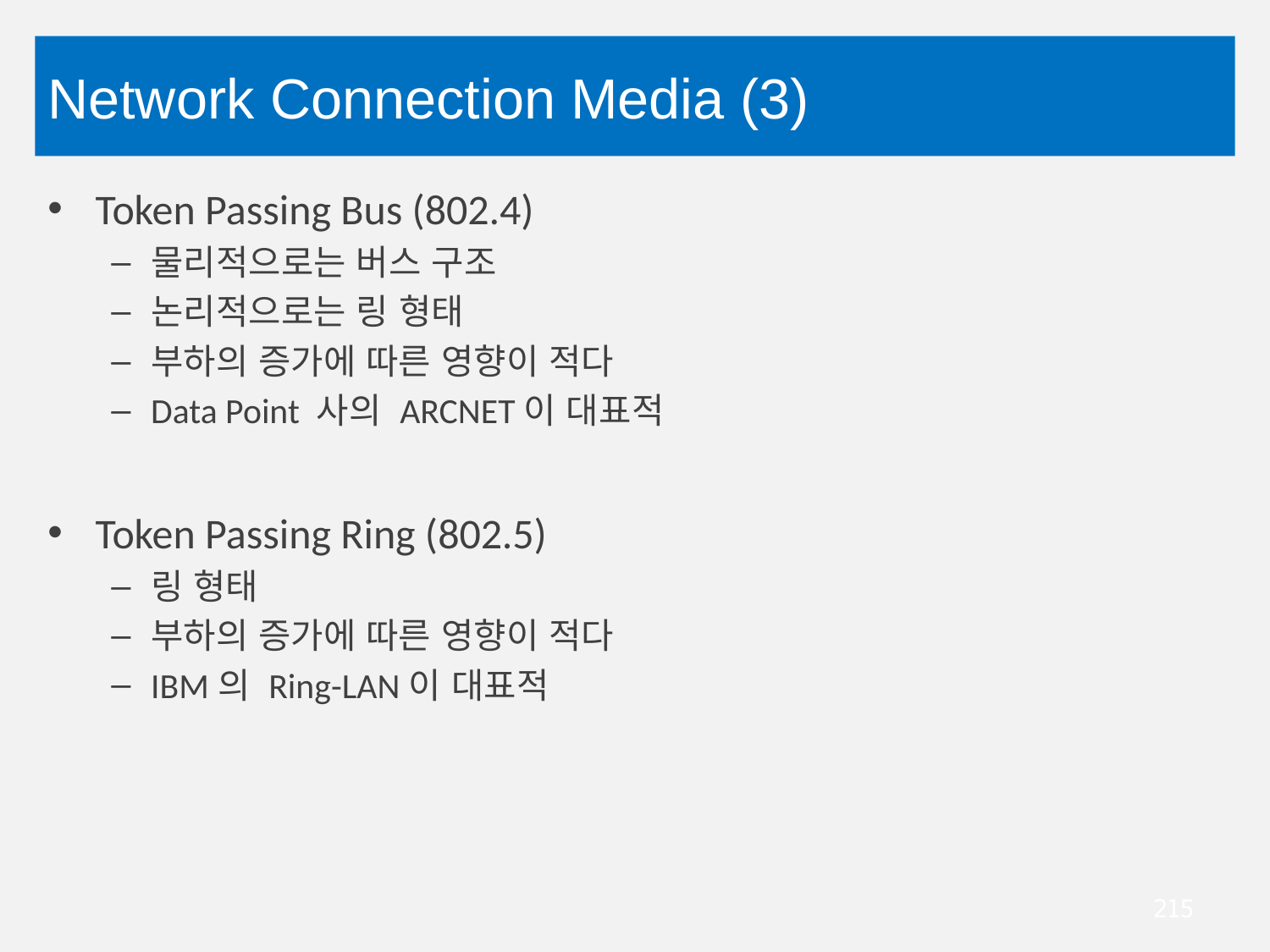

# Network Connection Media (3)
Token Passing Bus (802.4)
물리적으로는 버스 구조
논리적으로는 링 형태
부하의 증가에 따른 영향이 적다
Data Point 사의 ARCNET이 대표적

Token Passing Ring (802.5)
링 형태
부하의 증가에 따른 영향이 적다
IBM의 Ring-LAN이 대표적
215